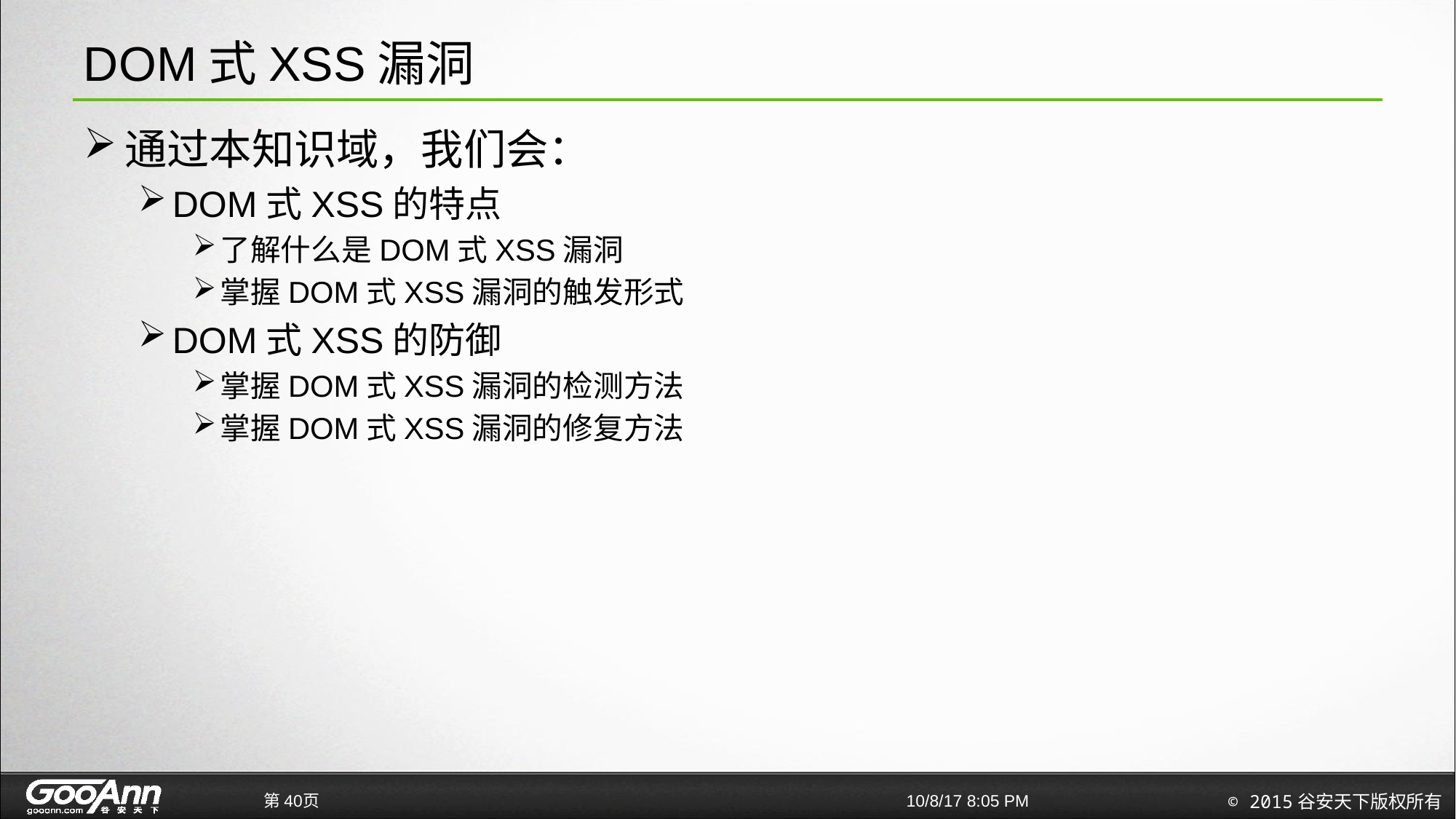

# DOM式XSS漏洞
通过本知识域，我们会：
DOM式XSS的特点
了解什么是DOM式XSS漏洞
掌握DOM式XSS漏洞的触发形式
DOM式XSS的防御
掌握DOM式XSS漏洞的检测方法
掌握DOM式XSS漏洞的修复方法